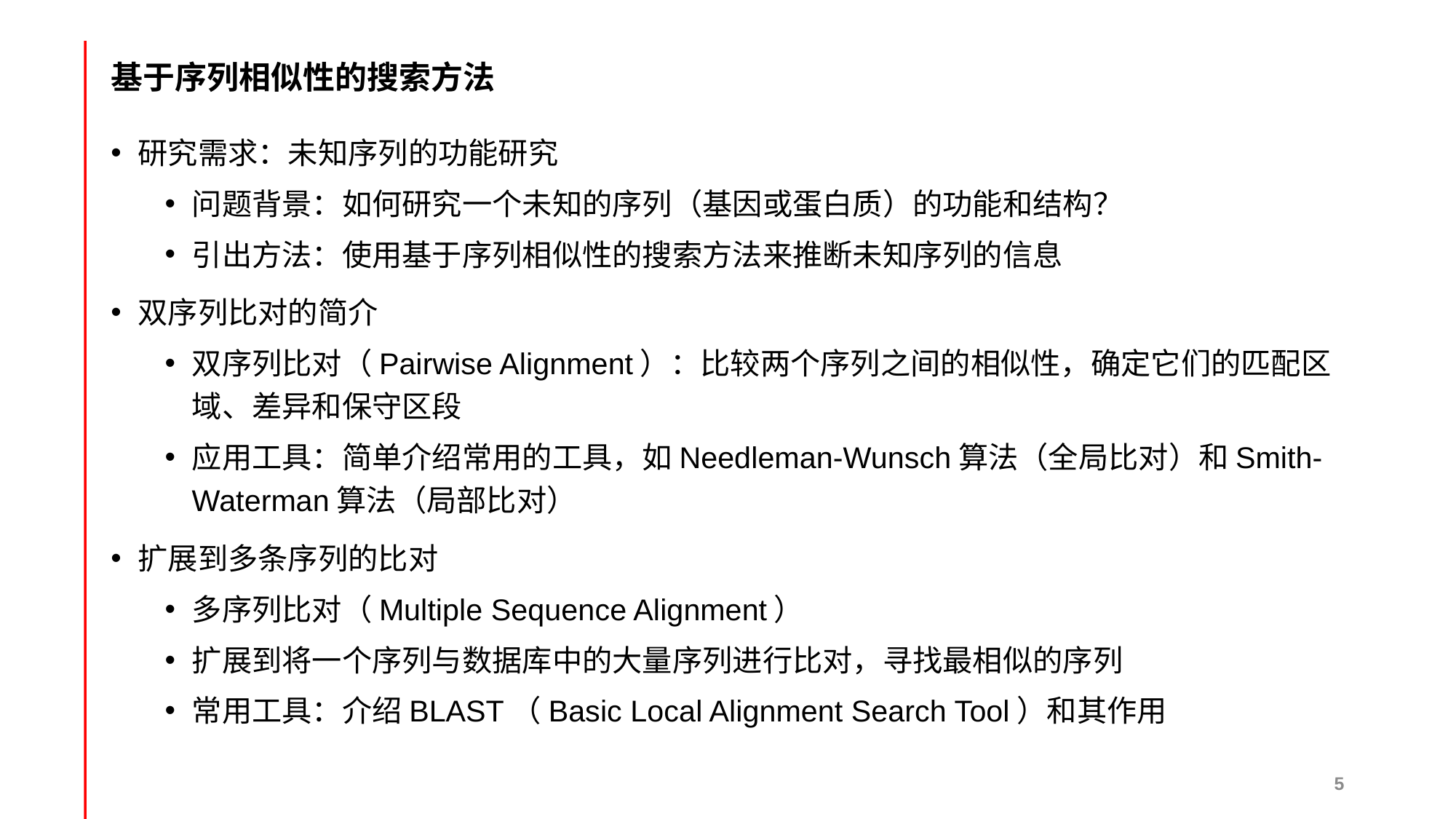

# 基于序列相似性的搜索方法
研究需求：未知序列的功能研究
问题背景：如何研究一个未知的序列（基因或蛋白质）的功能和结构？
引出方法：使用基于序列相似性的搜索方法来推断未知序列的信息
双序列比对的简介
双序列比对（Pairwise Alignment）：比较两个序列之间的相似性，确定它们的匹配区域、差异和保守区段
应用工具：简单介绍常用的工具，如Needleman-Wunsch算法（全局比对）和Smith-Waterman算法（局部比对）
扩展到多条序列的比对
多序列比对（Multiple Sequence Alignment）
扩展到将一个序列与数据库中的大量序列进行比对，寻找最相似的序列
常用工具：介绍BLAST（Basic Local Alignment Search Tool）和其作用
5